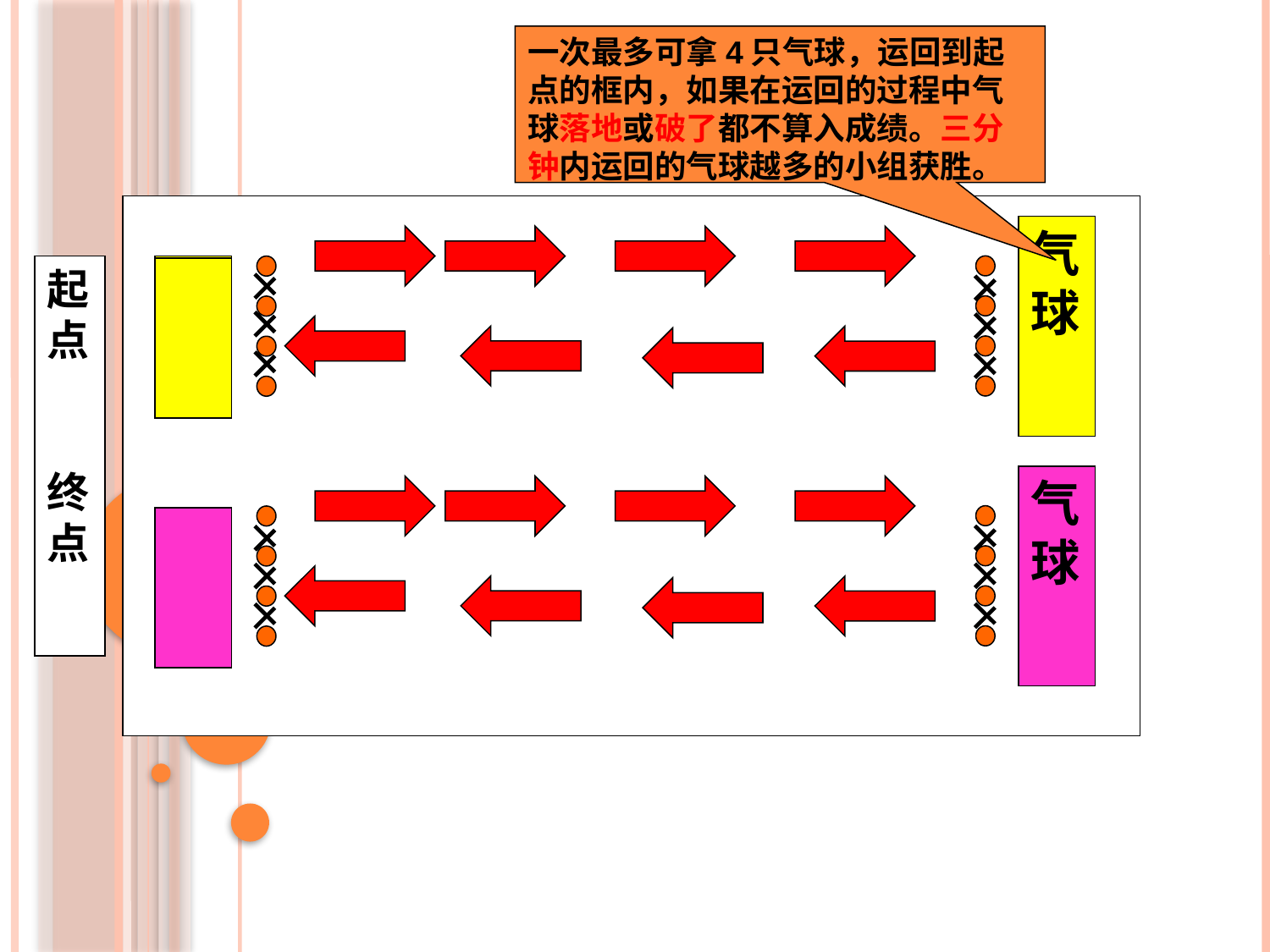

一次最多可拿4只气球，运回到起点的框内，如果在运回的过程中气球落地或破了都不算入成绩。三分钟内运回的气球越多的小组获胜。

气球

起点

终点

气球